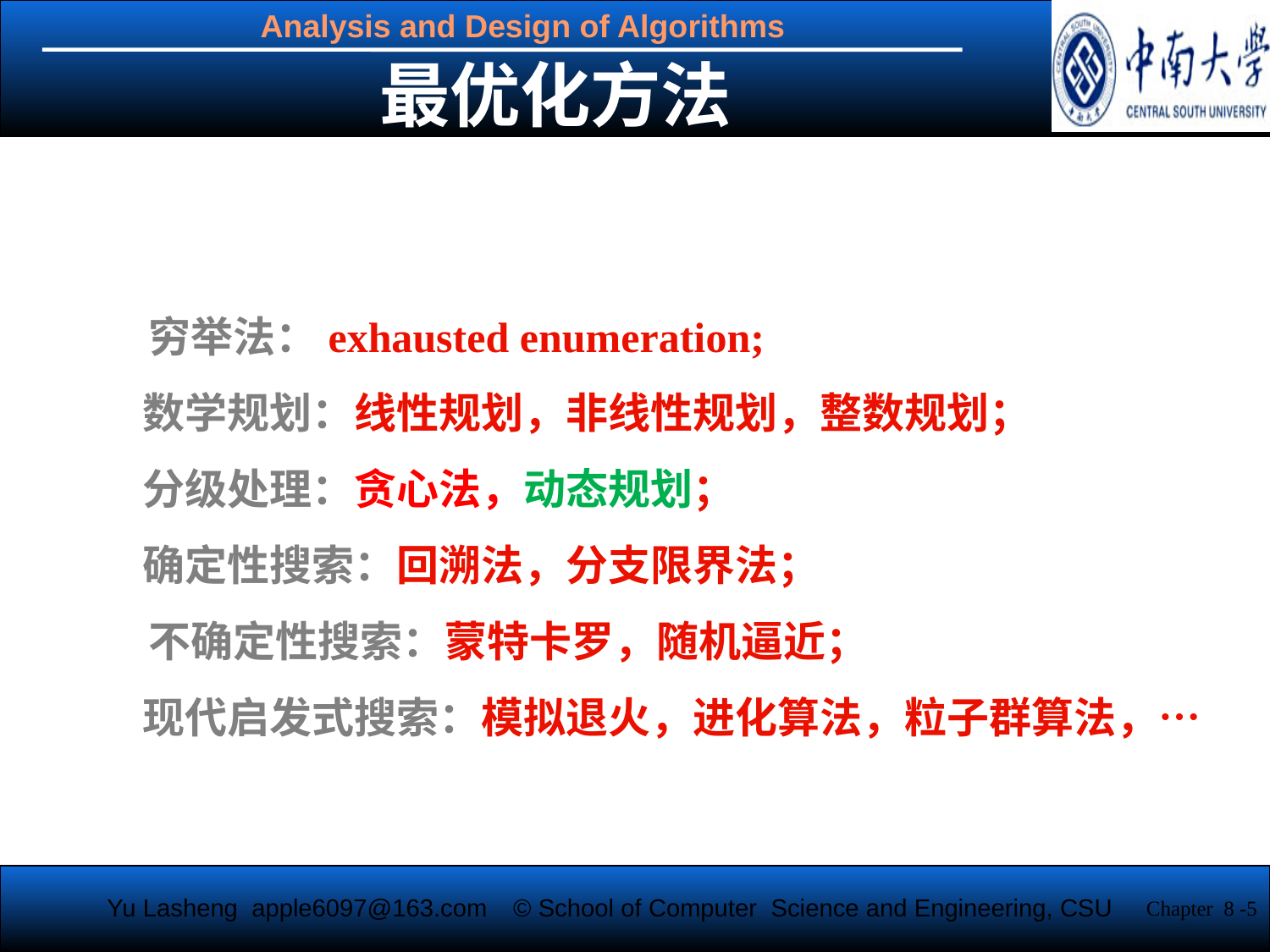

# 最优化方法

    穷举法：exhausted enumeration;
　数学规划：线性规划，非线性规划，整数规划；
　分级处理：贪心法，动态规划；
　确定性搜索：回溯法，分支限界法；
    不确定性搜索：蒙特卡罗，随机逼近；
　现代启发式搜索：模拟退火，进化算法，粒子群算法，…
Chapter  8 -5